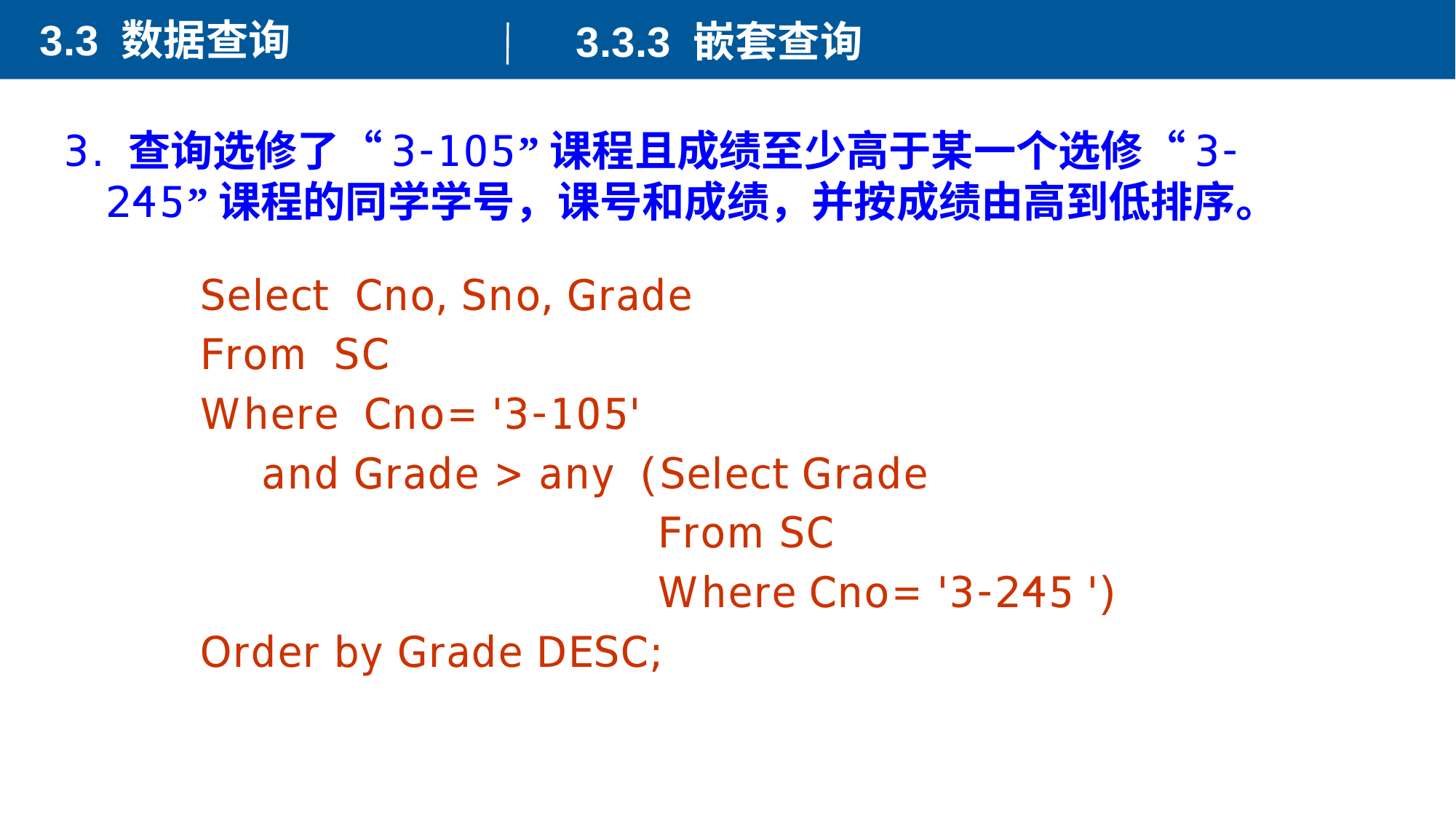

3.3 数据查询
3.3.3 嵌套查询
3. 查询选修了“3-105”课程且成绩至少高于某一个选修“3-245”课程的同学学号，课号和成绩，并按成绩由高到低排序。
Select  Cno, Sno, Grade
From  SC
Where  Cno= '3-105'
     and Grade > any  (Select Grade
                                     From SC
                                     Where Cno= '3-245 ')
Order by Grade DESC;